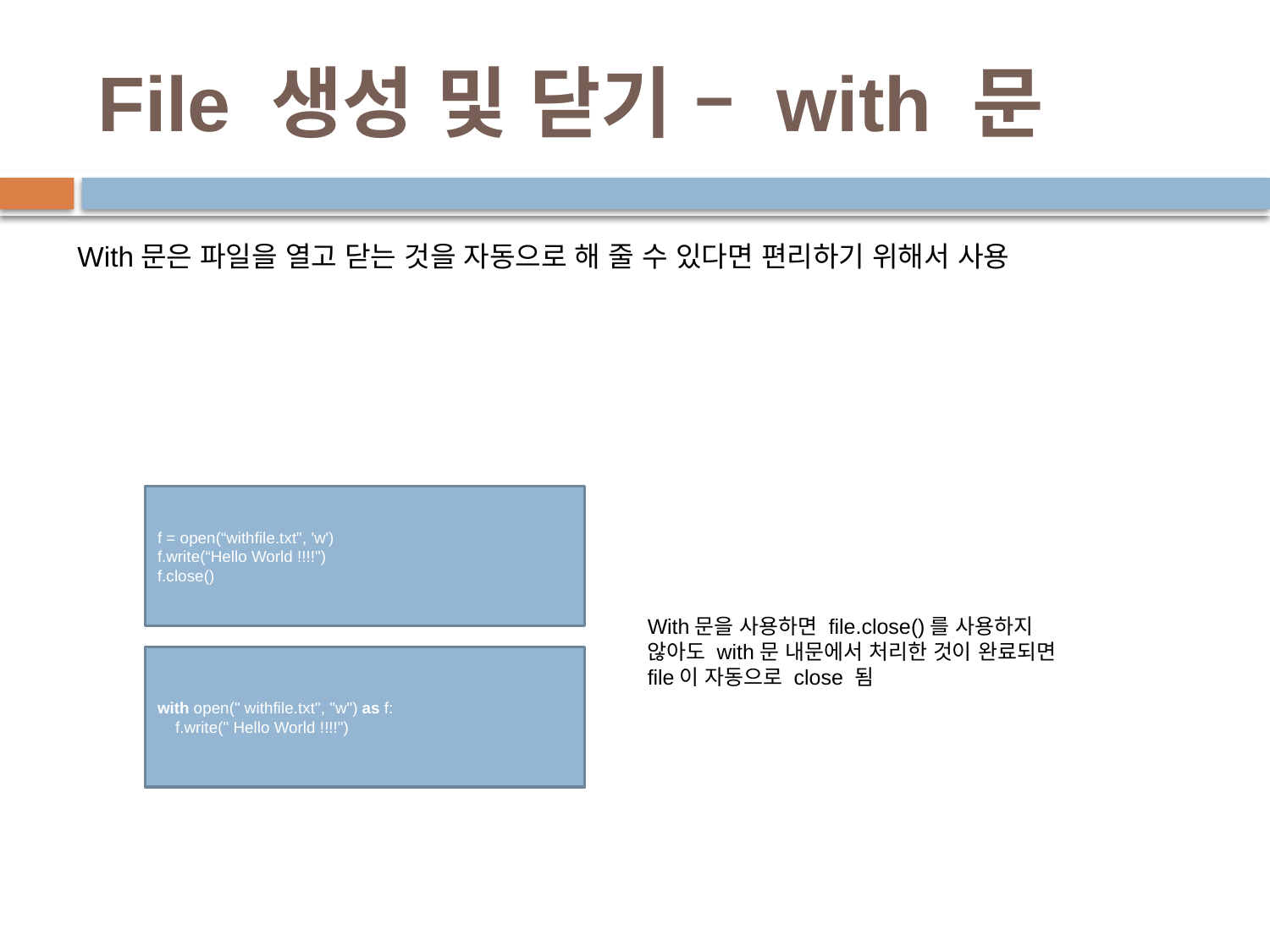

# File 생성 및 닫기 – with 문
With문은 파일을 열고 닫는 것을 자동으로 해 줄 수 있다면 편리하기 위해서 사용
f = open(“withfile.txt", 'w')
f.write(“Hello World !!!!")
f.close()
With문을 사용하면 file.close()를 사용하지 않아도 with문 내문에서 처리한 것이 완료되면 file이 자동으로 close 됨
with open(" withfile.txt", "w") as f:
    f.write(" Hello World !!!!")